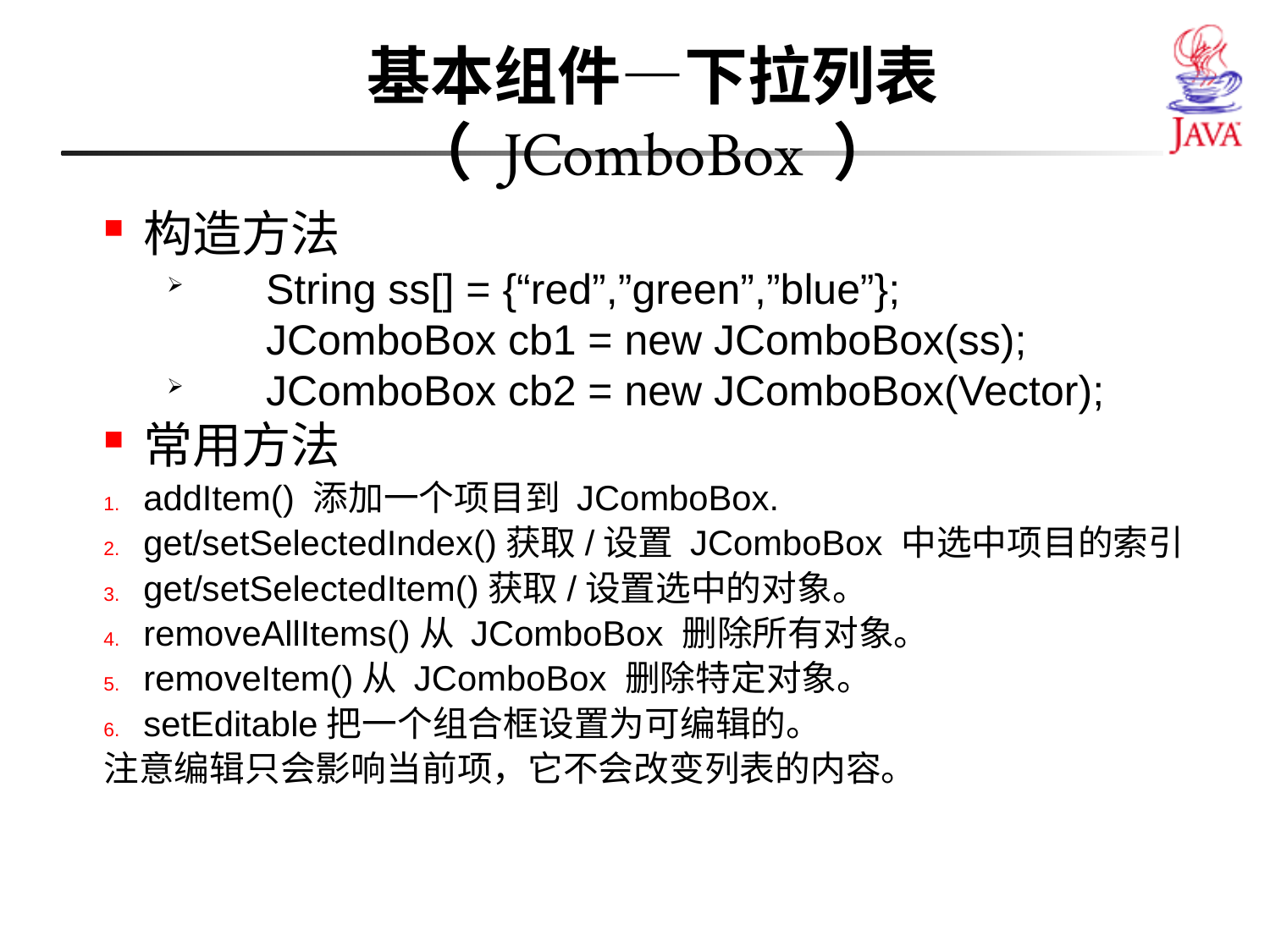

基本组件—下拉列表（ JComboBox ）

构造方法
String ss[] = {“red”,”green”,”blue”};
JComboBox cb1 = new JComboBox(ss);
JComboBox cb2 = new JComboBox(Vector);
常用方法
addItem() 添加一个项目到 JComboBox.
get/setSelectedIndex()获取/设置 JComboBox 中选中项目的索引
get/setSelectedItem()获取/设置选中的对象。
removeAllItems()从 JComboBox 删除所有对象。
removeItem()从 JComboBox 删除特定对象。
setEditable把一个组合框设置为可编辑的。
注意编辑只会影响当前项，它不会改变列表的内容。